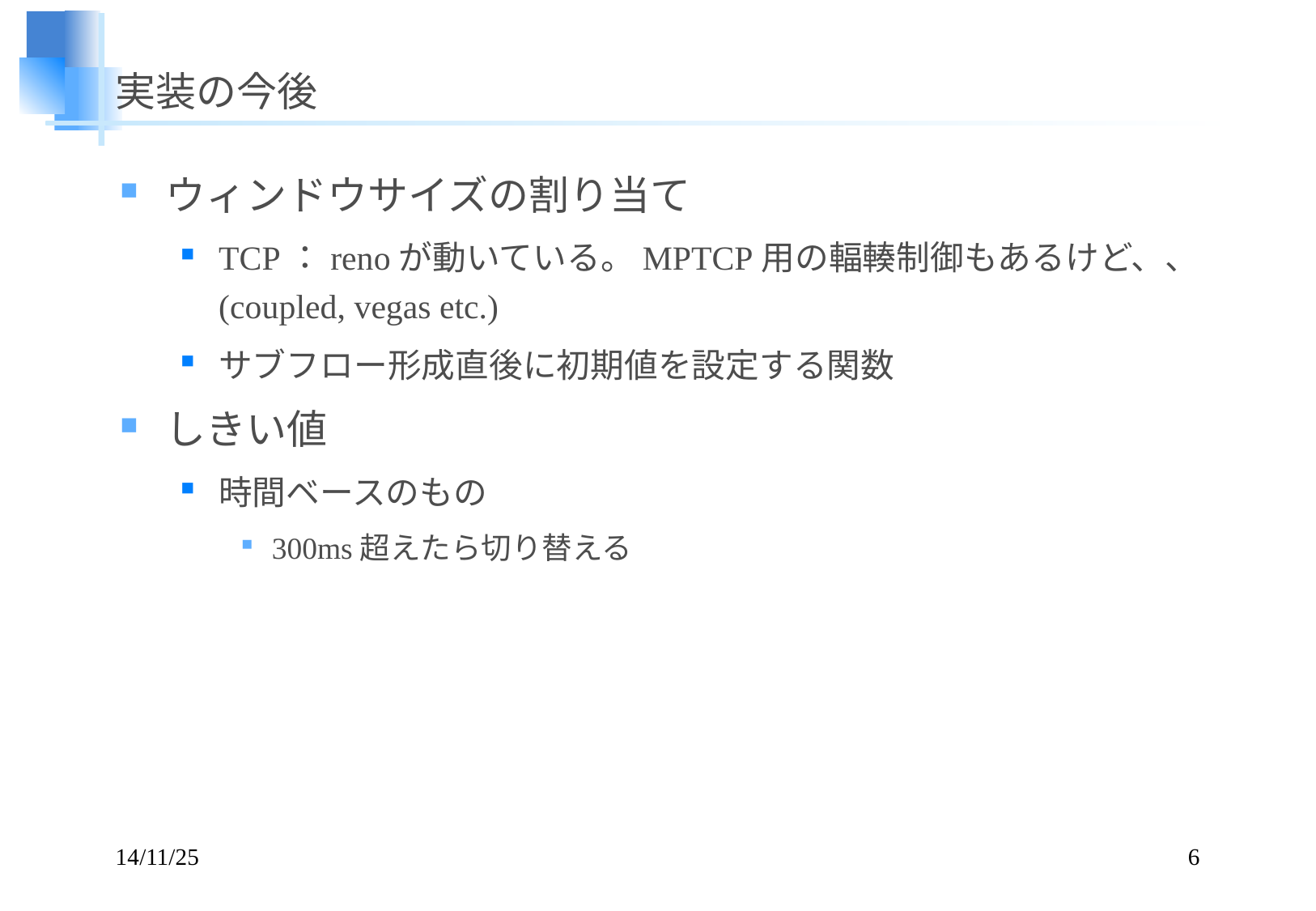

# 実装の今後
ウィンドウサイズの割り当て
TCP：renoが動いている。MPTCP用の輻輳制御もあるけど、、(coupled, vegas etc.)
サブフロー形成直後に初期値を設定する関数
しきい値
時間ベースのもの
300ms超えたら切り替える

14/11/25
6